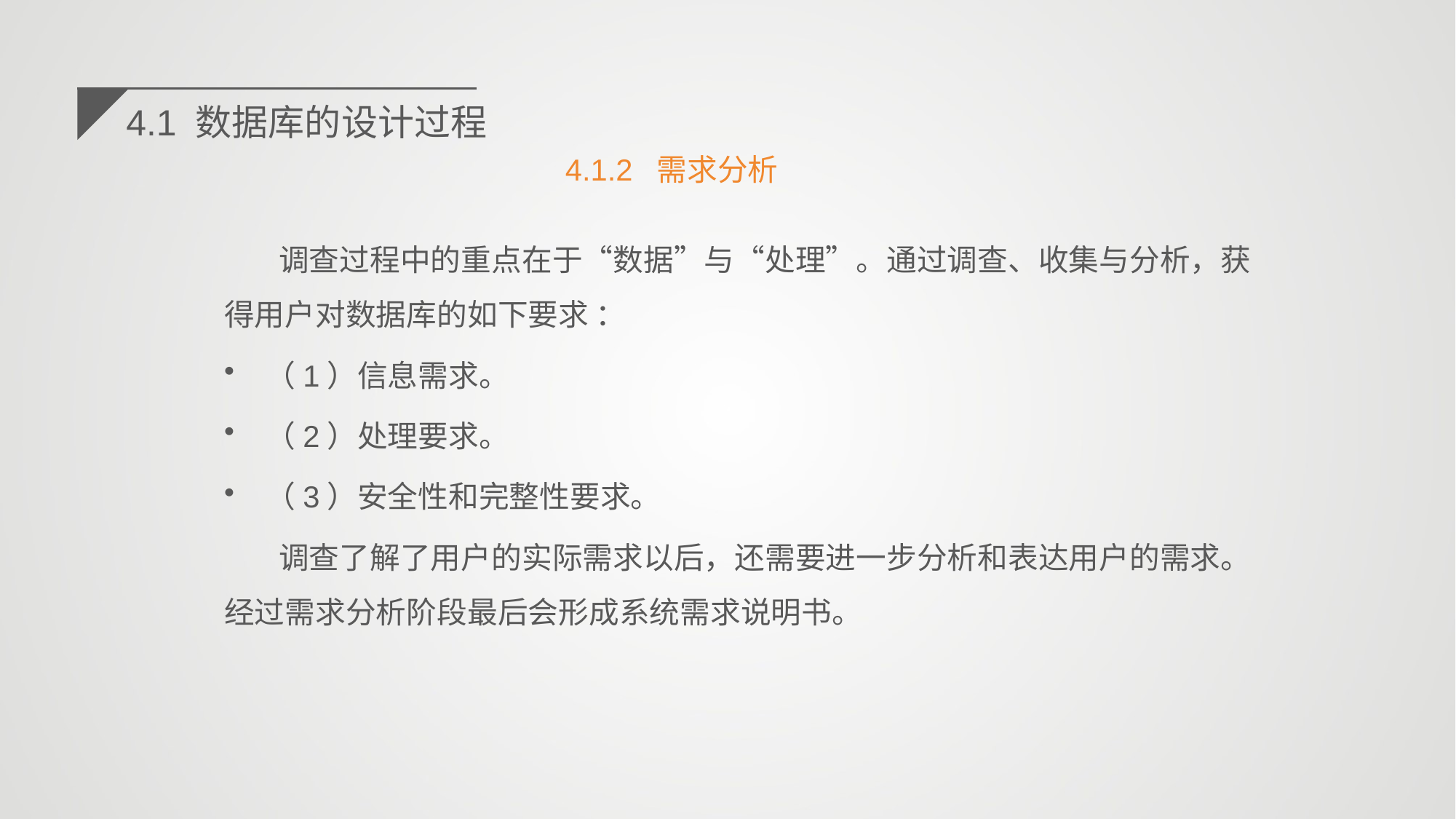

4.1 数据库的设计过程

4.1.2  需求分析
调查过程中的重点在于“数据”与“处理”。通过调查、收集与分析，获得用户对数据库的如下要求 ：
（1）信息需求。
（2）处理要求。
（3）安全性和完整性要求。
调查了解了用户的实际需求以后，还需要进一步分析和表达用户的需求。经过需求分析阶段最后会形成系统需求说明书。